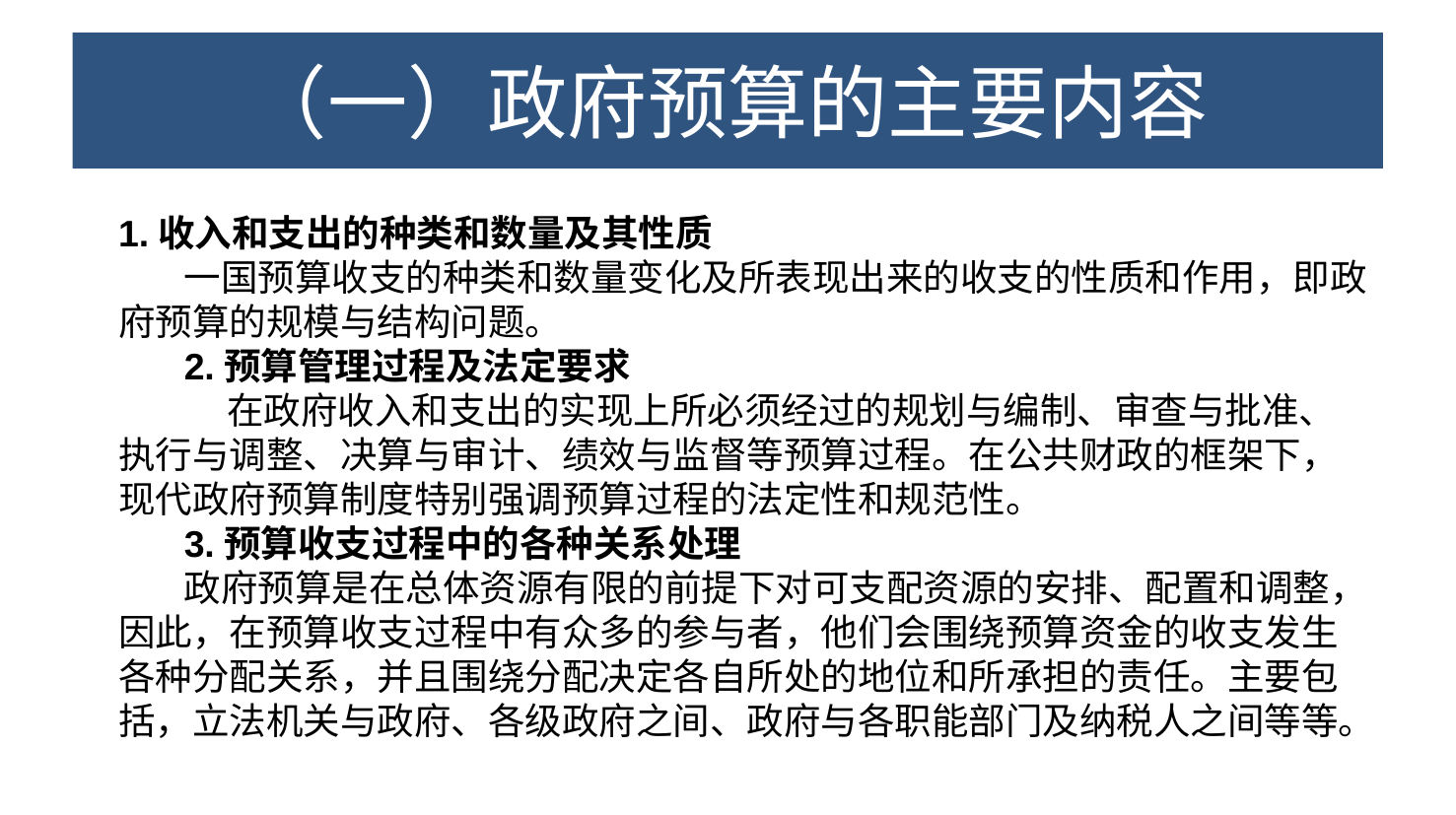

（一）政府预算制度的一般内容
（一）政府预算的主要内容
1.收入和支出的种类和数量及其性质
一国预算收支的种类和数量变化及所表现出来的收支的性质和作用，即政府预算的规模与结构问题。
2.预算管理过程及法定要求
    在政府收入和支出的实现上所必须经过的规划与编制、审查与批准、执行与调整、决算与审计、绩效与监督等预算过程。在公共财政的框架下，现代政府预算制度特别强调预算过程的法定性和规范性。
3.预算收支过程中的各种关系处理
政府预算是在总体资源有限的前提下对可支配资源的安排、配置和调整，因此，在预算收支过程中有众多的参与者，他们会围绕预算资金的收支发生各种分配关系，并且围绕分配决定各自所处的地位和所承担的责任。主要包括，立法机关与政府、各级政府之间、政府与各职能部门及纳税人之间等等。